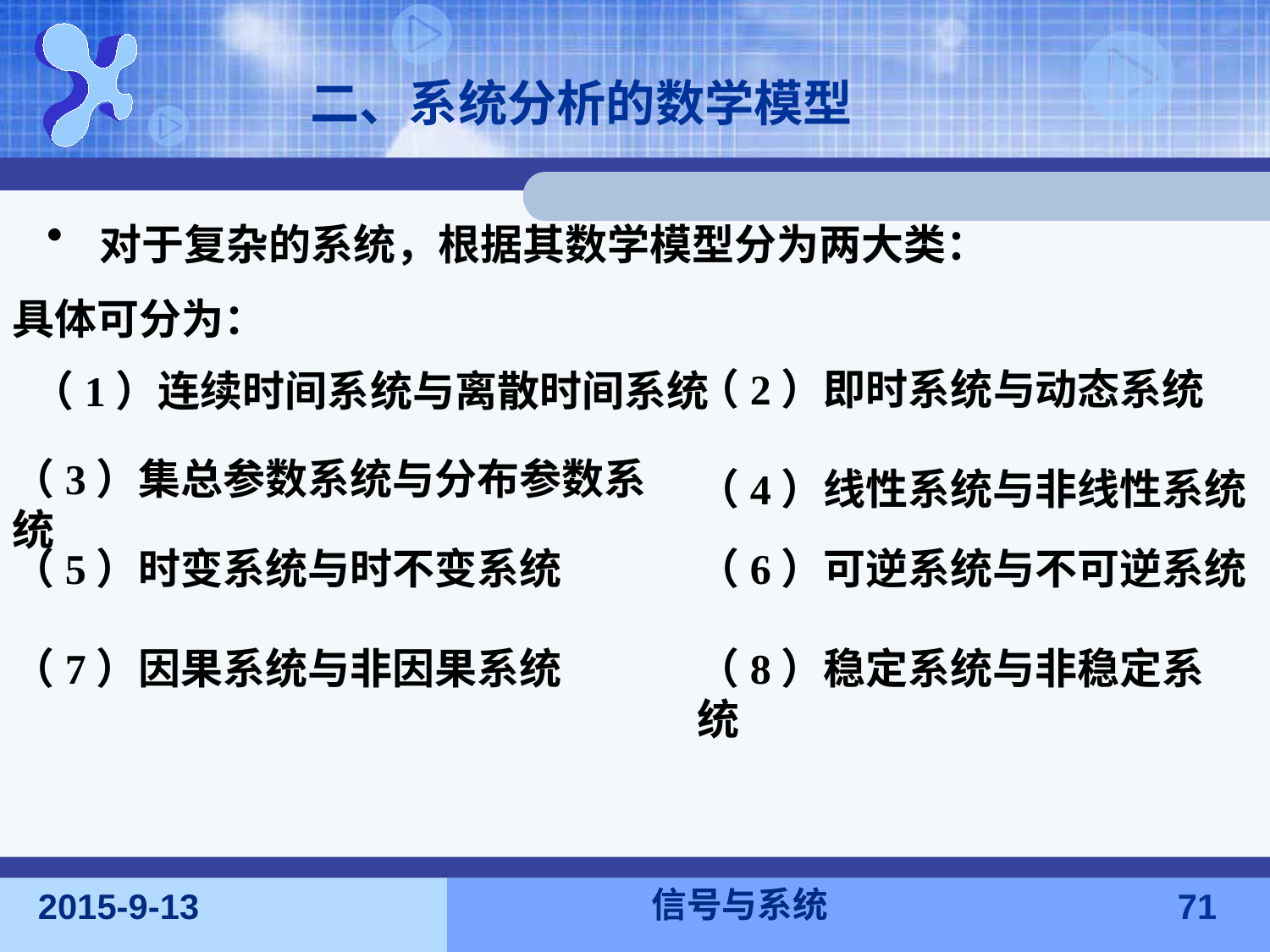

二、系统分析的数学模型
 对于复杂的系统，根据其数学模型分为两大类：
具体可分为：
 （1）连续时间系统与离散时间系统
（2）即时系统与动态系统
（3）集总参数系统与分布参数系统
（4）线性系统与非线性系统
（5）时变系统与时不变系统
（6）可逆系统与不可逆系统
（7）因果系统与非因果系统
（8）稳定系统与非稳定系统
信号与系统
2015-9-13
71